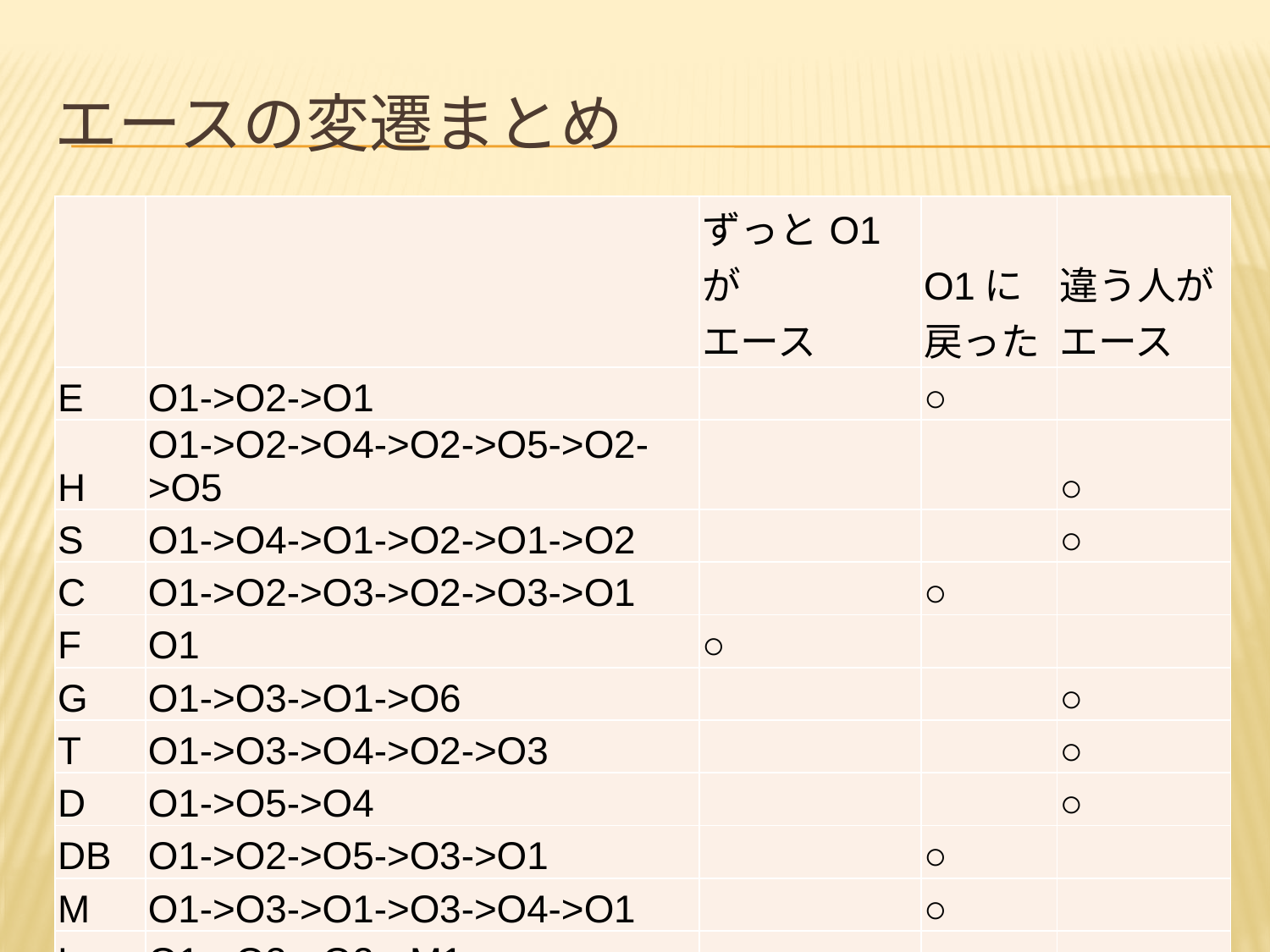

# エースの変遷まとめ
|  |  | ずっとO1が エース | O1に 戻った | 違う人が エース |
| --- | --- | --- | --- | --- |
| E | O1->O2->O1 |  | ○ |  |
| H | O1->O2->O4->O2->O5->O2->O5 |  |  | ○ |
| S | O1->O4->O1->O2->O1->O2 |  |  | ○ |
| C | O1->O2->O3->O2->O3->O1 |  | ○ |  |
| F | O1 | ○ |  |  |
| G | O1->O3->O1->O6 |  |  | ○ |
| T | O1->O3->O4->O2->O3 |  |  | ○ |
| D | O1->O5->O4 |  |  | ○ |
| DB | O1->O2->O5->O3->O1 |  | ○ |  |
| M | O1->O3->O1->O3->O4->O1 |  | ○ |  |
| L | O1->O3->O2->M1 |  |  | ○ |
| Bs | O1->O5->O1->O6 |  |  | ○ |